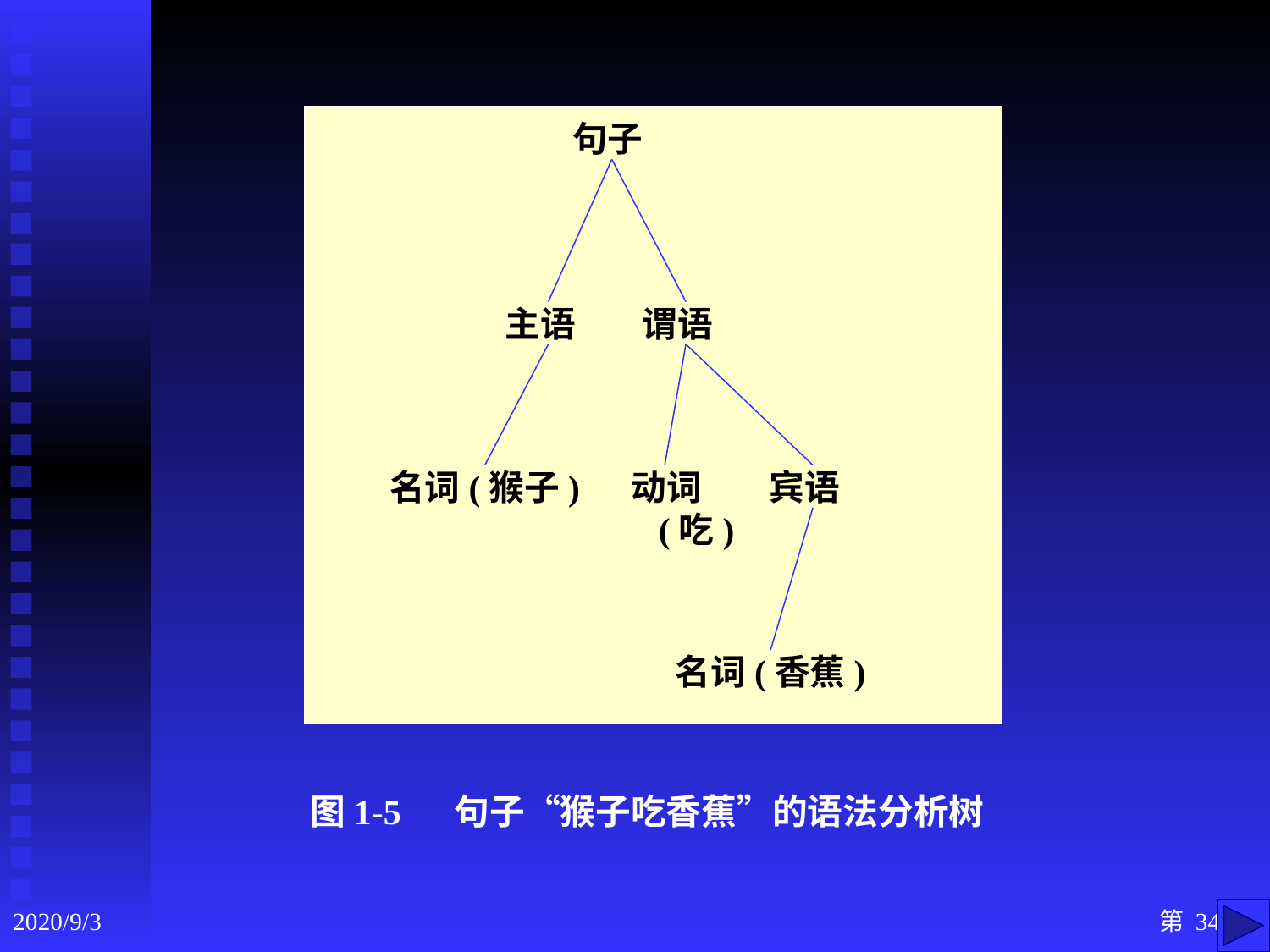

句子
主语
谓语
名词(猴子)
动词(吃)
宾语
名词(香蕉)
图1-5     句子“猴子吃香蕉”的语法分析树
2020/9/3
第 34 页